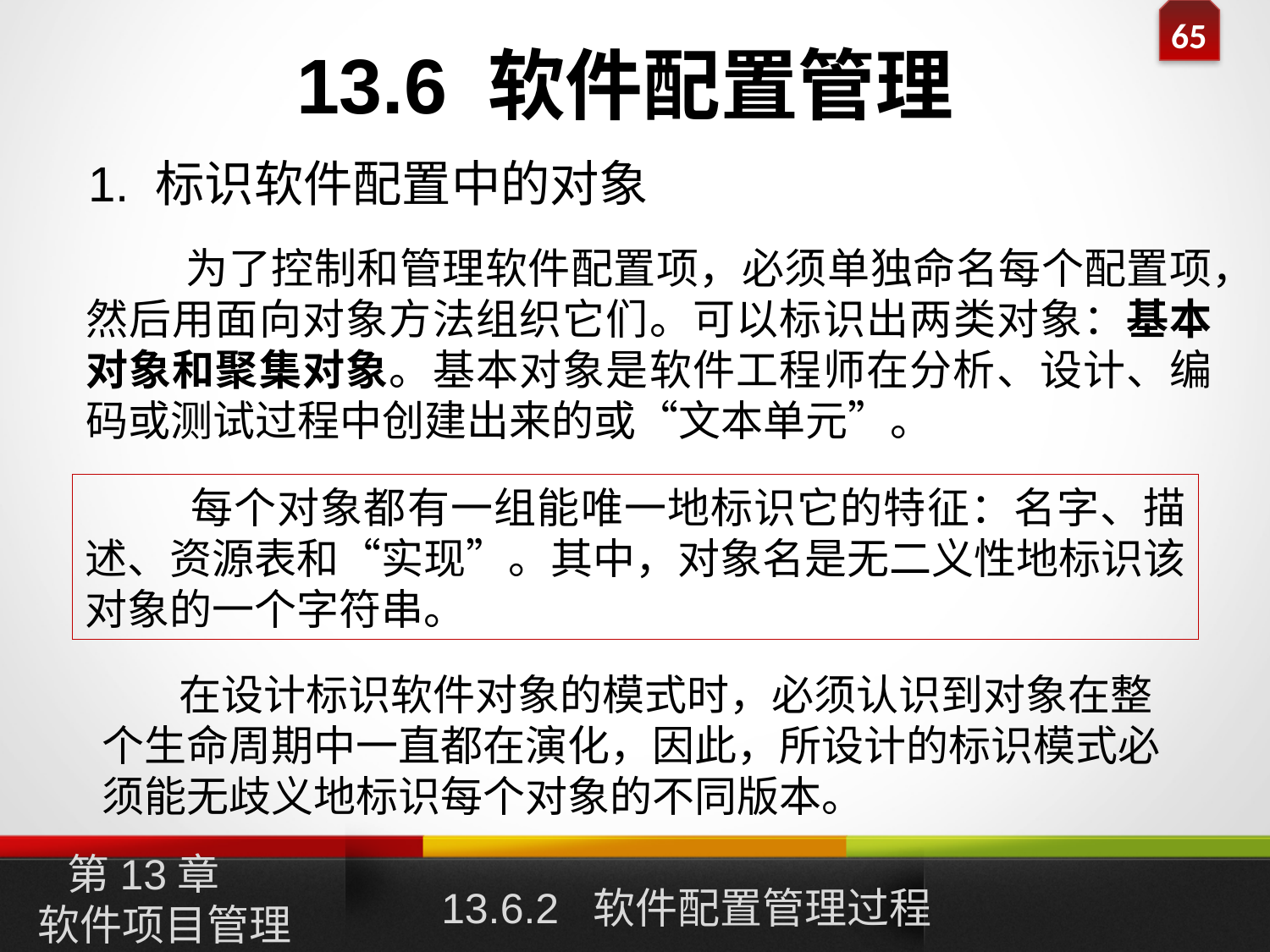

# 13.6 软件配置管理
1. 标识软件配置中的对象
         为了控制和管理软件配置项，必须单独命名每个配置项，然后用面向对象方法组织它们。可以标识出两类对象：基本对象和聚集对象。基本对象是软件工程师在分析、设计、编码或测试过程中创建出来的或“文本单元”。
         每个对象都有一组能唯一地标识它的特征：名字、描述、资源表和“实现”。其中，对象名是无二义性地标识该对象的一个字符串。
       在设计标识软件对象的模式时，必须认识到对象在整个生命周期中一直都在演化，因此，所设计的标识模式必须能无歧义地标识每个对象的不同版本。
第13章
软件项目管理
13.6.2  软件配置管理过程